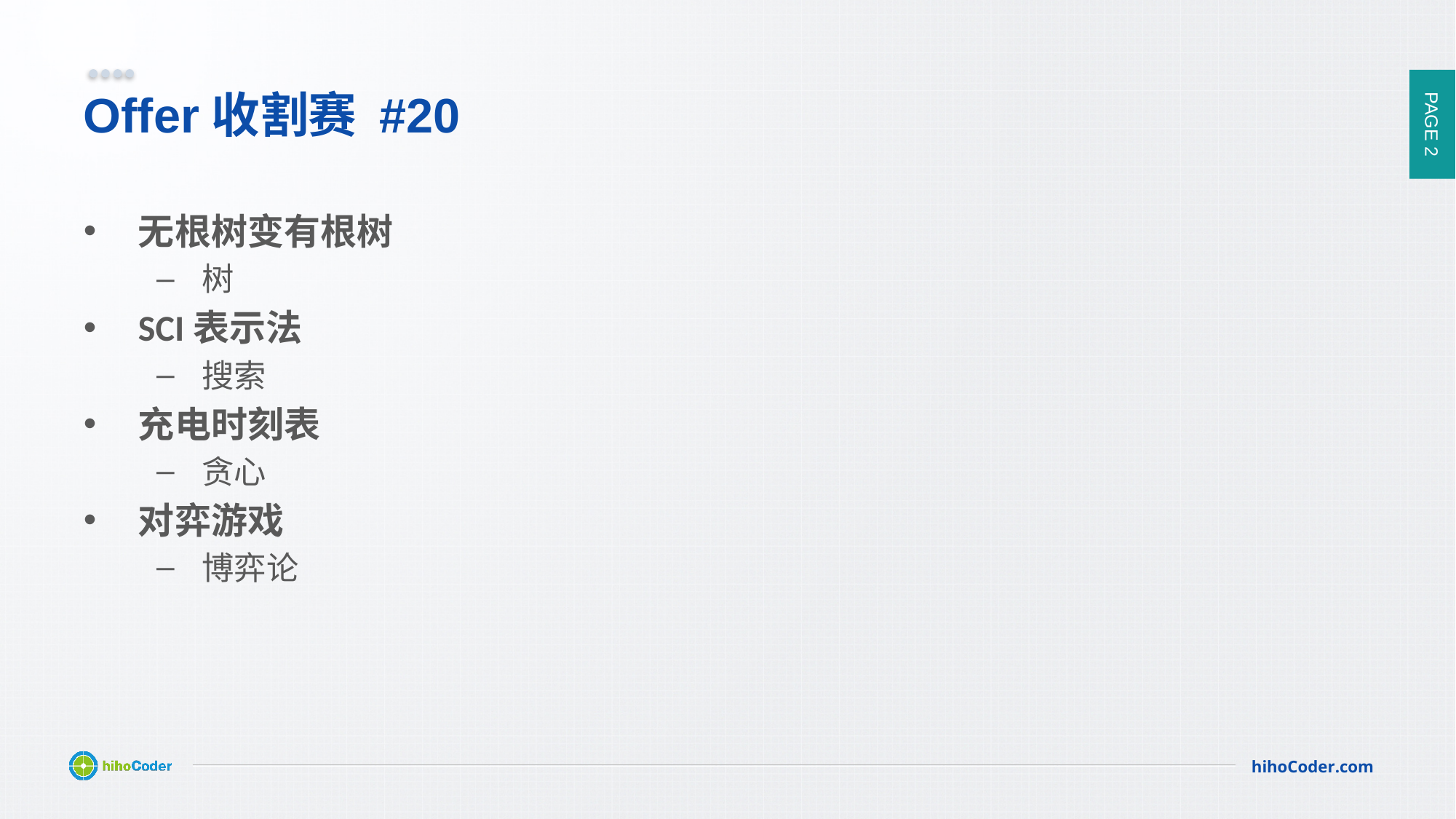

# Offer收割赛 #20

无根树变有根树
树
SCI表示法
搜索
充电时刻表
贪心
对弈游戏
博弈论